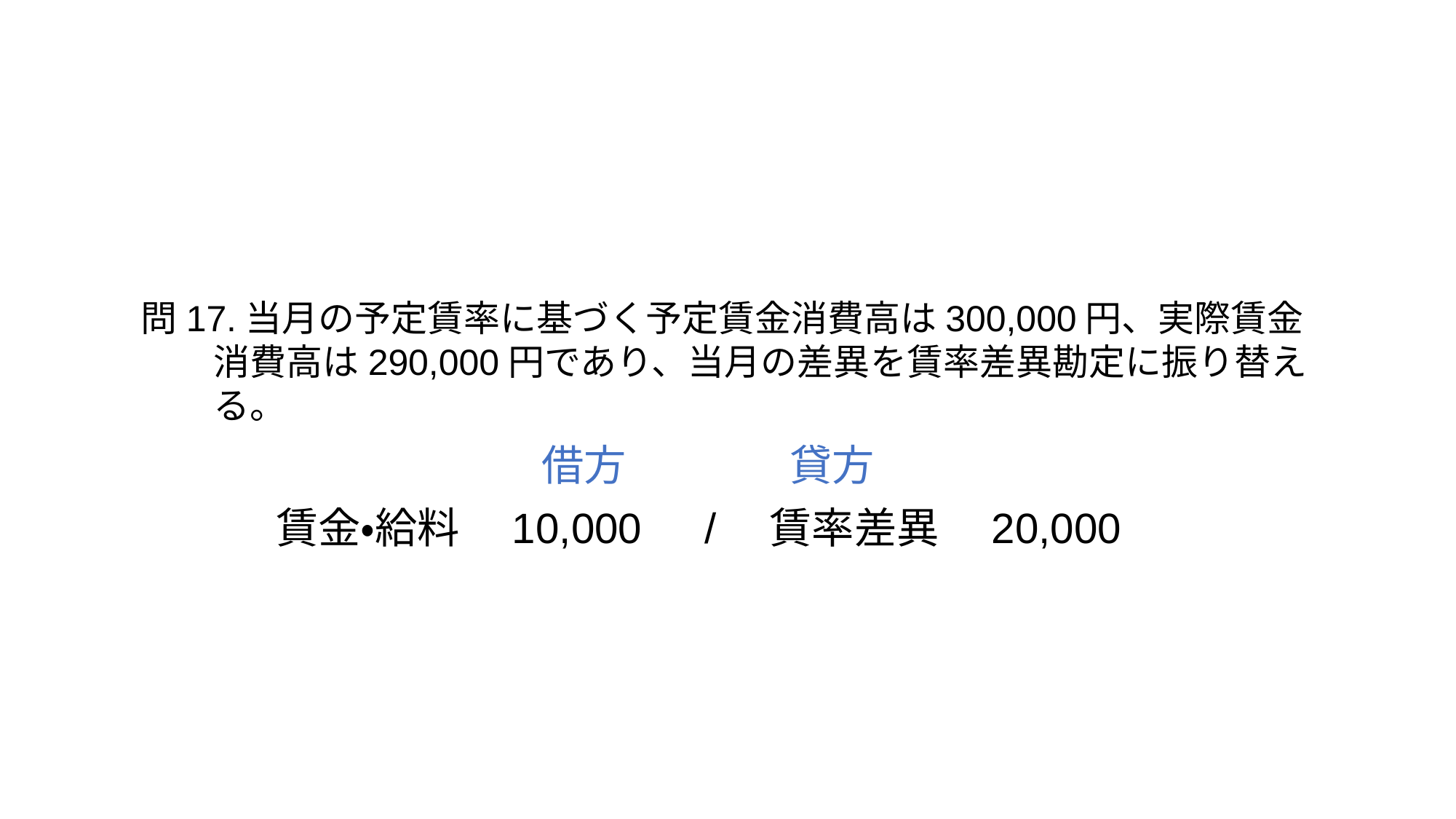

問17.当月の予定賃率に基づく予定賃金消費高は300,000円、実際賃金
　　消費高は290,000円であり、当月の差異を賃率差異勘定に振り替え
　　る。
借方
貸方
賃金・給料　10,000　/　賃率差異　20,000